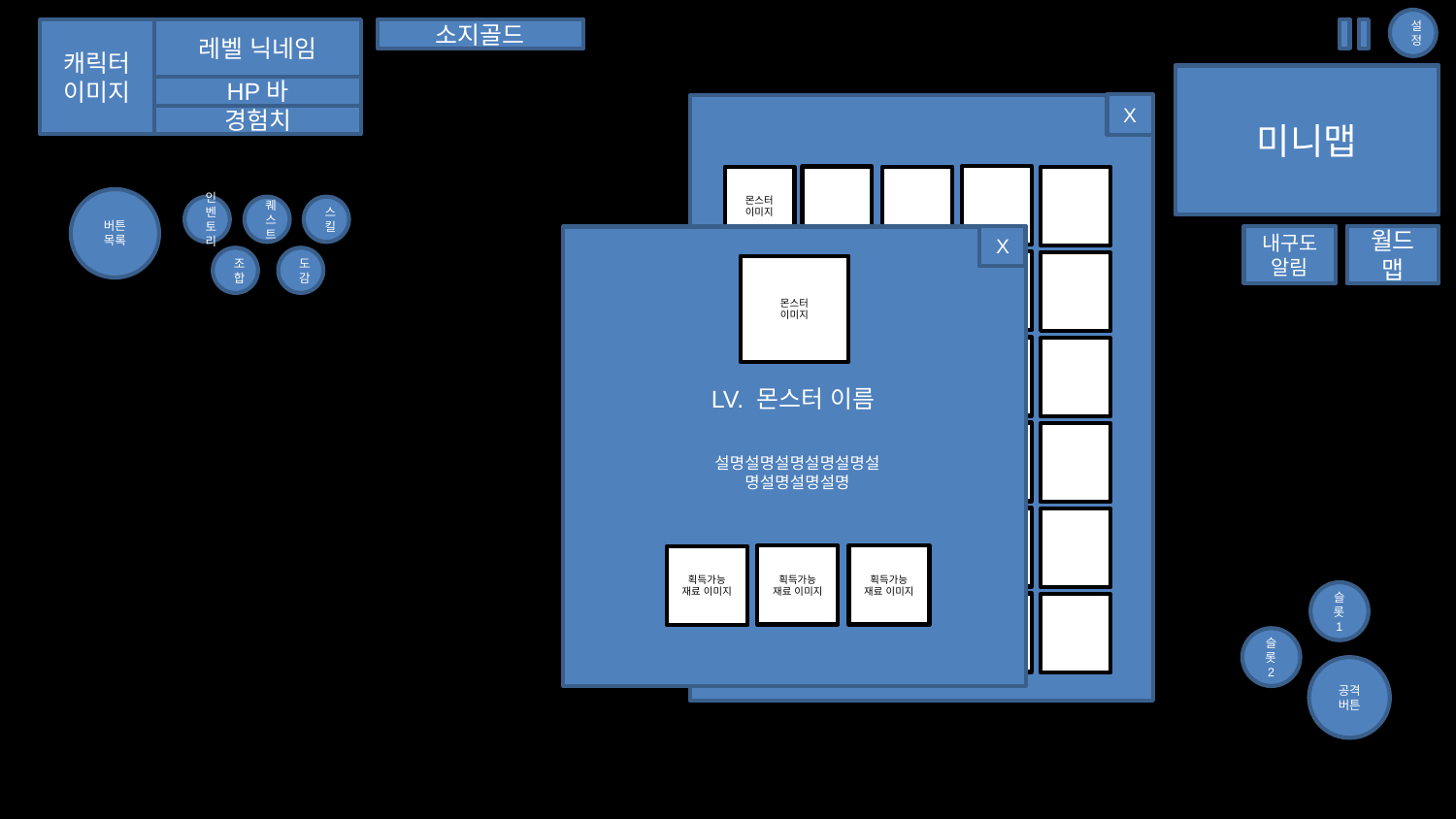

설정
캐릭터 이미지
레벨 닉네임
소지골드

미니맵
HP바
X

경험치

몬스터
이미지
버튼 목록
인벤토리
퀘스트
스킬
X
내구도 알림
월드맵

조합
도감

몬스터
이미지

LV. 몬스터 이름

설명설명설명설명설명설명설명설명설명

획득가능
재료 이미지
획득가능
재료 이미지
획득가능
재료 이미지
슬롯1

슬롯2
공격
버튼